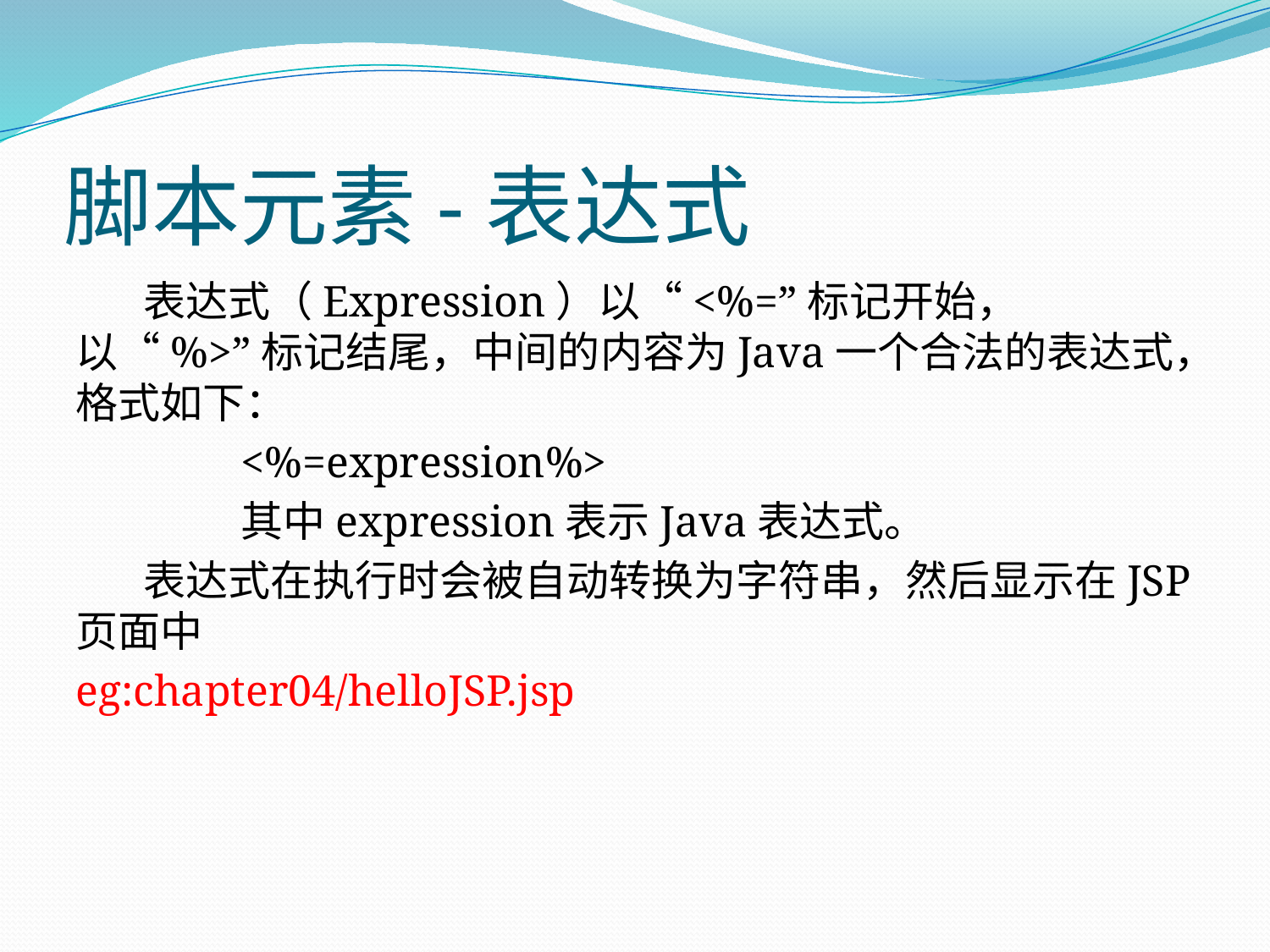

# 脚本元素-表达式
  表达式（Expression）以“<%=”标记开始，以“%>”标记结尾，中间的内容为Java一个合法的表达式，格式如下：
		<%=expression%>
		其中expression表示Java表达式。
  表达式在执行时会被自动转换为字符串，然后显示在JSP页面中
eg:chapter04/helloJSP.jsp